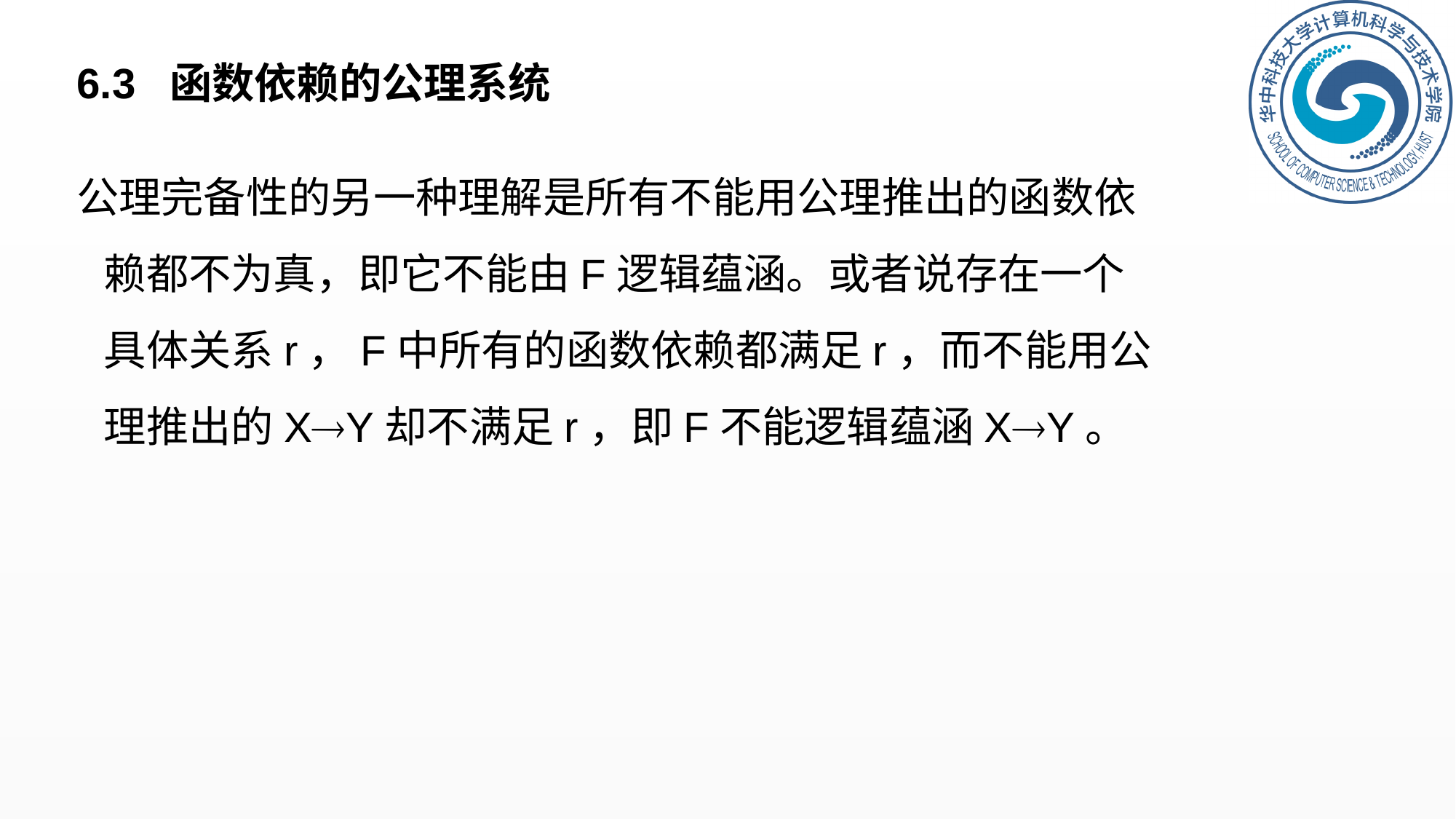

# 6.3  函数依赖的公理系统
公理完备性的另一种理解是所有不能用公理推出的函数依赖都不为真，即它不能由F逻辑蕴涵。或者说存在一个具体关系r，F中所有的函数依赖都满足r，而不能用公理推出的X→Y却不满足r，即F不能逻辑蕴涵X→Y。